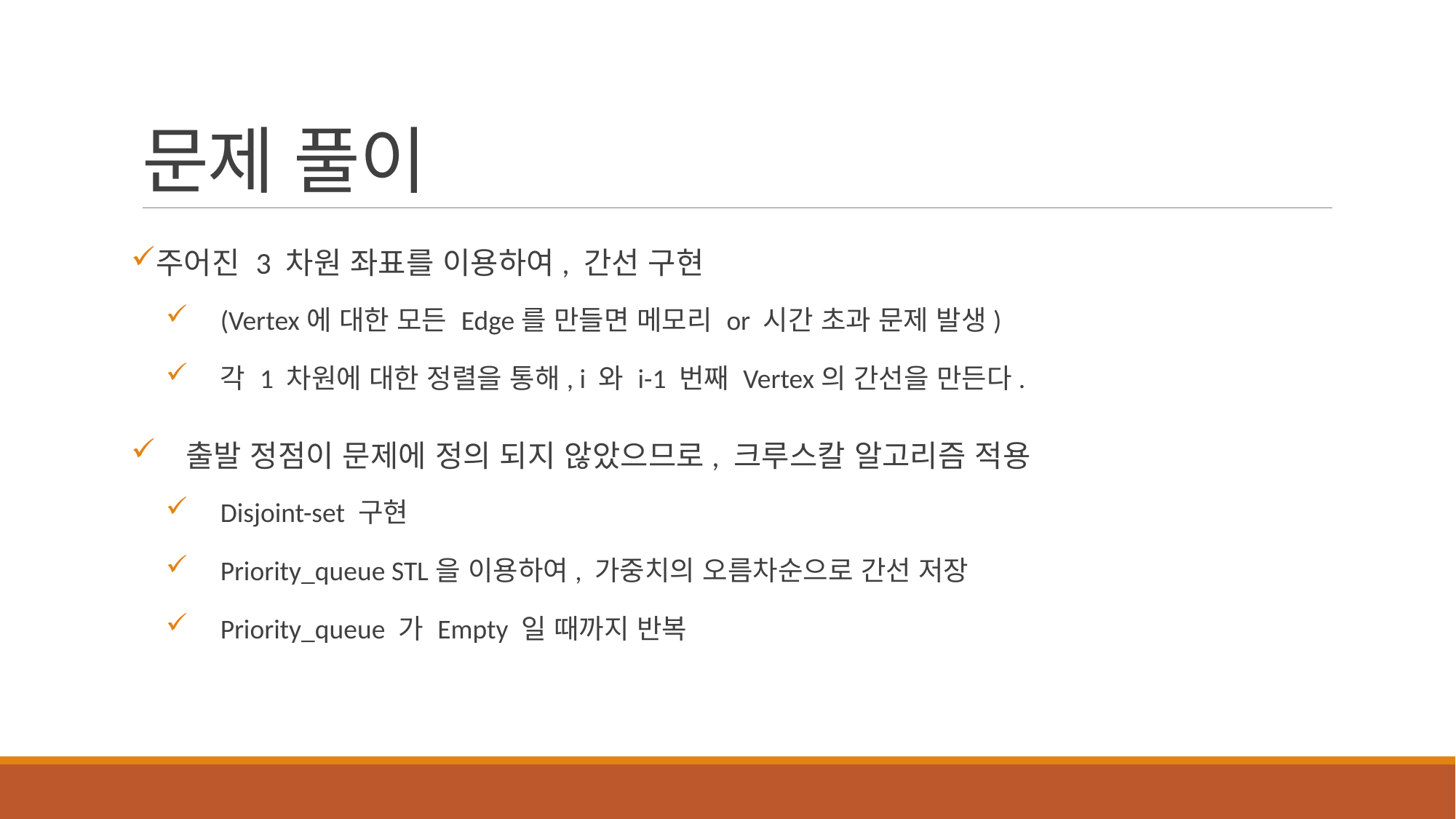

# 문제 풀이
주어진 3 차원 좌표를 이용하여, 간선 구현
(Vertex에 대한 모든 Edge를 만들면 메모리 or 시간 초과 문제 발생)
각 1 차원에 대한 정렬을 통해, i 와 i-1 번째 Vertex의 간선을 만든다.
출발 정점이 문제에 정의 되지 않았으므로, 크루스칼 알고리즘 적용
Disjoint-set 구현
Priority_queue STL을 이용하여, 가중치의 오름차순으로 간선 저장
Priority_queue 가 Empty 일 때까지 반복